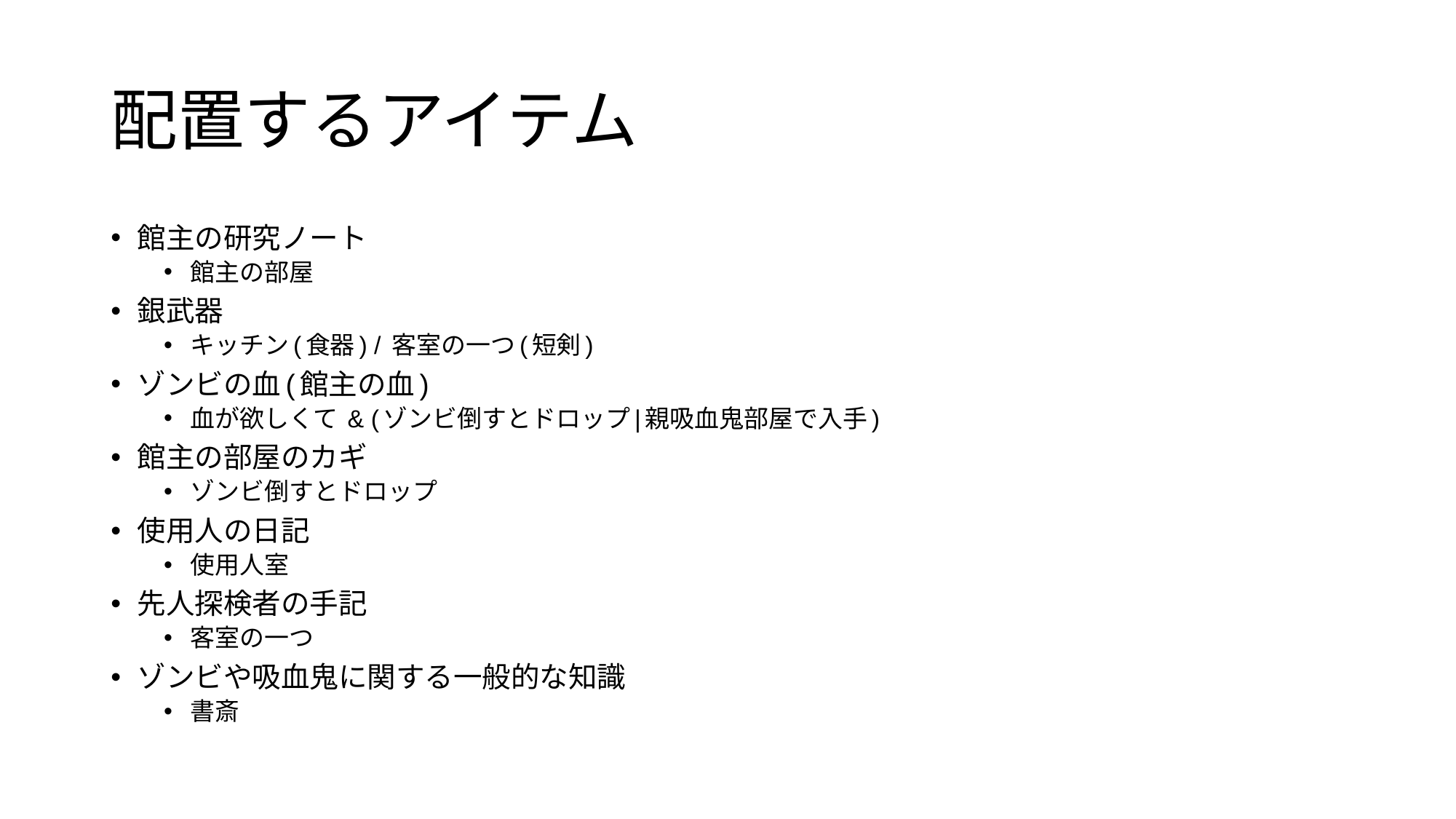

# 配置するアイテム
館主の研究ノート
館主の部屋
銀武器
キッチン(食器) / 客室の一つ(短剣)
ゾンビの血(館主の血)
血が欲しくて & (ゾンビ倒すとドロップ|親吸血鬼部屋で入手)
館主の部屋のカギ
ゾンビ倒すとドロップ
使用人の日記
使用人室
先人探検者の手記
客室の一つ
ゾンビや吸血鬼に関する一般的な知識
書斎